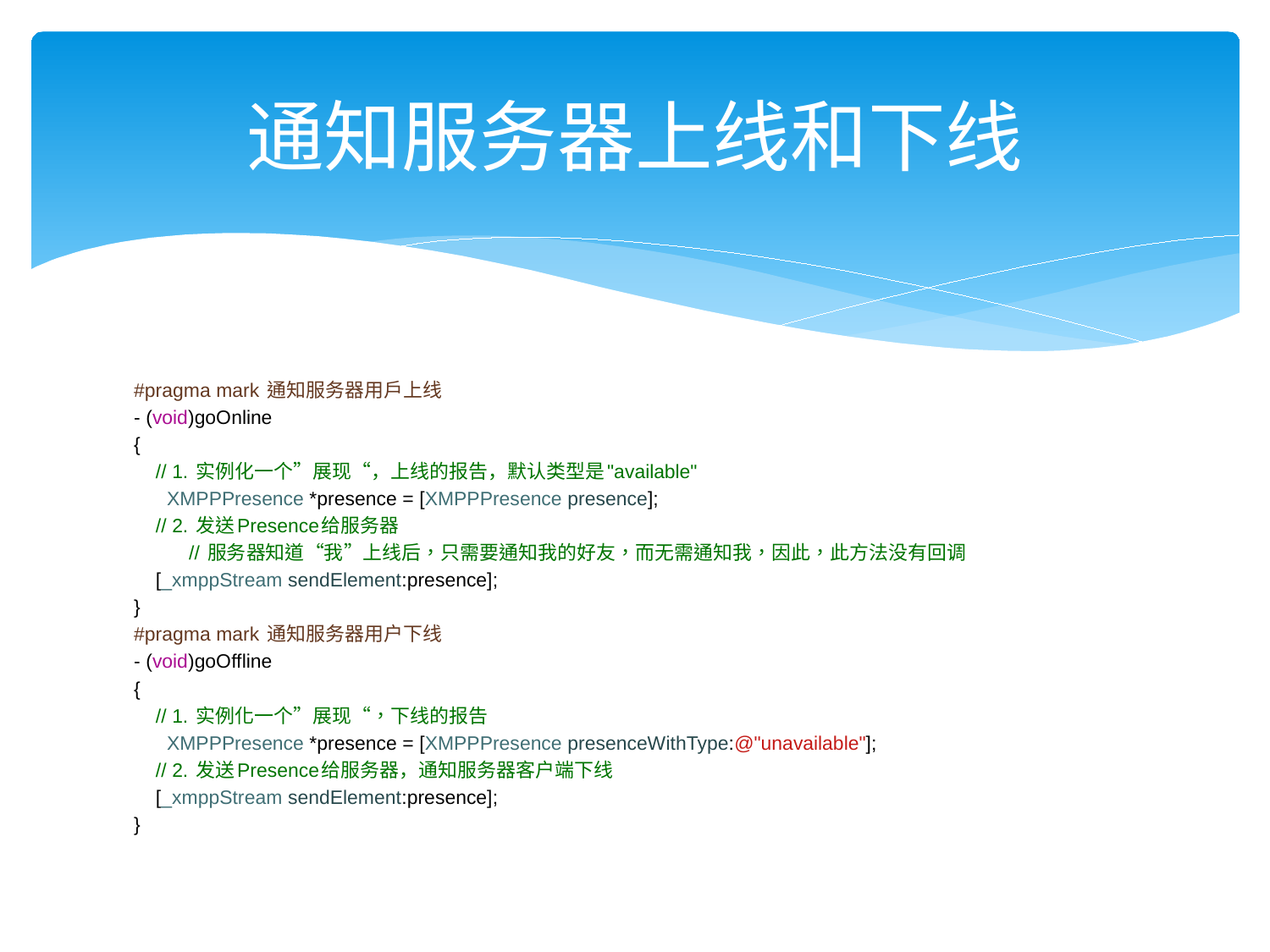

# 通知服务器上线和下线
#pragma mark 通知服务器用户上线
- (void)goOnline
{
    // 1. 实例化一个”展现“，上线的报告，默认类型是"available"
      XMPPPresence *presence = [XMPPPresence presence];
    // 2. 发送Presence给服务器
          // 服务器知道“我”上线后，只需要通知我的好友，而无需通知我，因此，此方法没有回调
    [_xmppStream sendElement:presence];
}
#pragma mark 通知服务器用户下线
- (void)goOffline
{
    // 1. 实例化一个”展现“，下线的报告
      XMPPPresence *presence = [XMPPPresence presenceWithType:@"unavailable"];
    // 2. 发送Presence给服务器，通知服务器客户端下线
    [_xmppStream sendElement:presence];
}